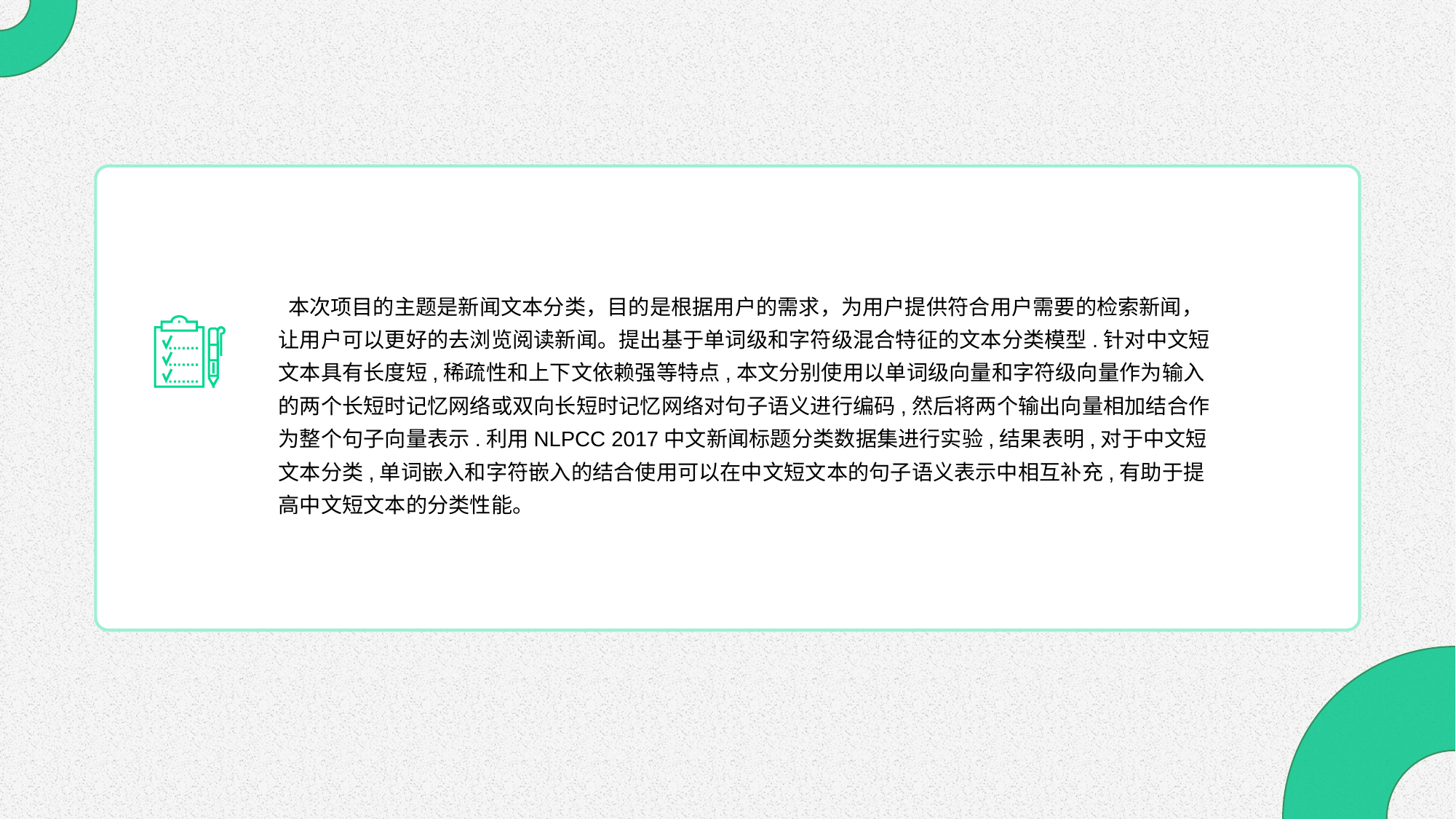

本次项目的主题是新闻文本分类，目的是根据用户的需求，为用户提供符合用户需要的检索新闻，让用户可以更好的去浏览阅读新闻。提出基于单词级和字符级混合特征的文本分类模型.针对中文短文本具有长度短,稀疏性和上下文依赖强等特点,本文分别使用以单词级向量和字符级向量作为输入的两个长短时记忆网络或双向长短时记忆网络对句子语义进行编码,然后将两个输出向量相加结合作为整个句子向量表示.利用NLPCC 2017中文新闻标题分类数据集进行实验,结果表明,对于中文短文本分类,单词嵌入和字符嵌入的结合使用可以在中文短文本的句子语义表示中相互补充,有助于提高中文短文本的分类性能。